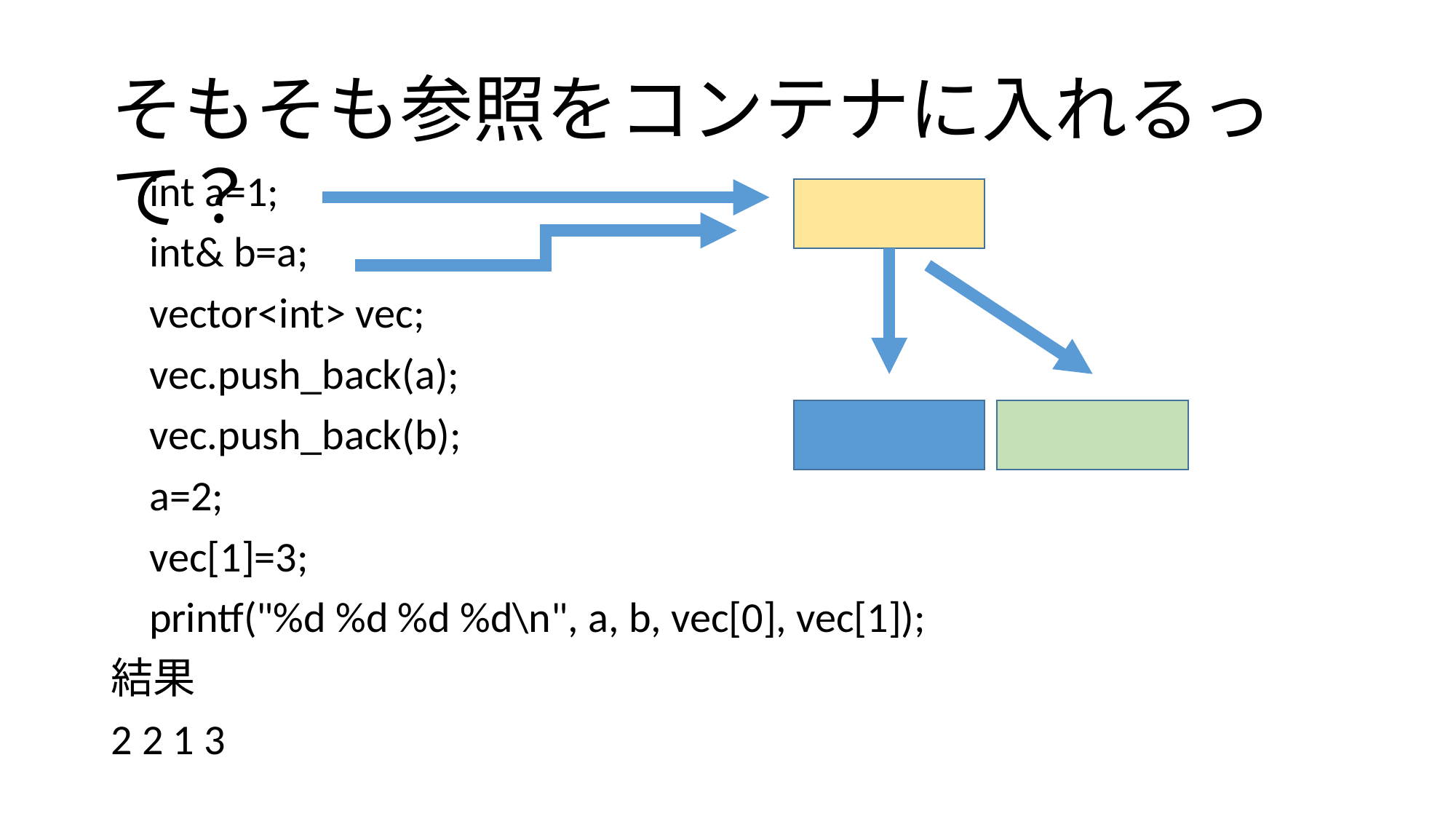

そもそも参照をコンテナに入れるって？
    int a=1;
    int& b=a;
    vector<int> vec;
    vec.push_back(a);
    vec.push_back(b);
    a=2;
    vec[1]=3;
    printf("%d %d %d %d\n", a, b, vec[0], vec[1]);
結果
2 2 1 3